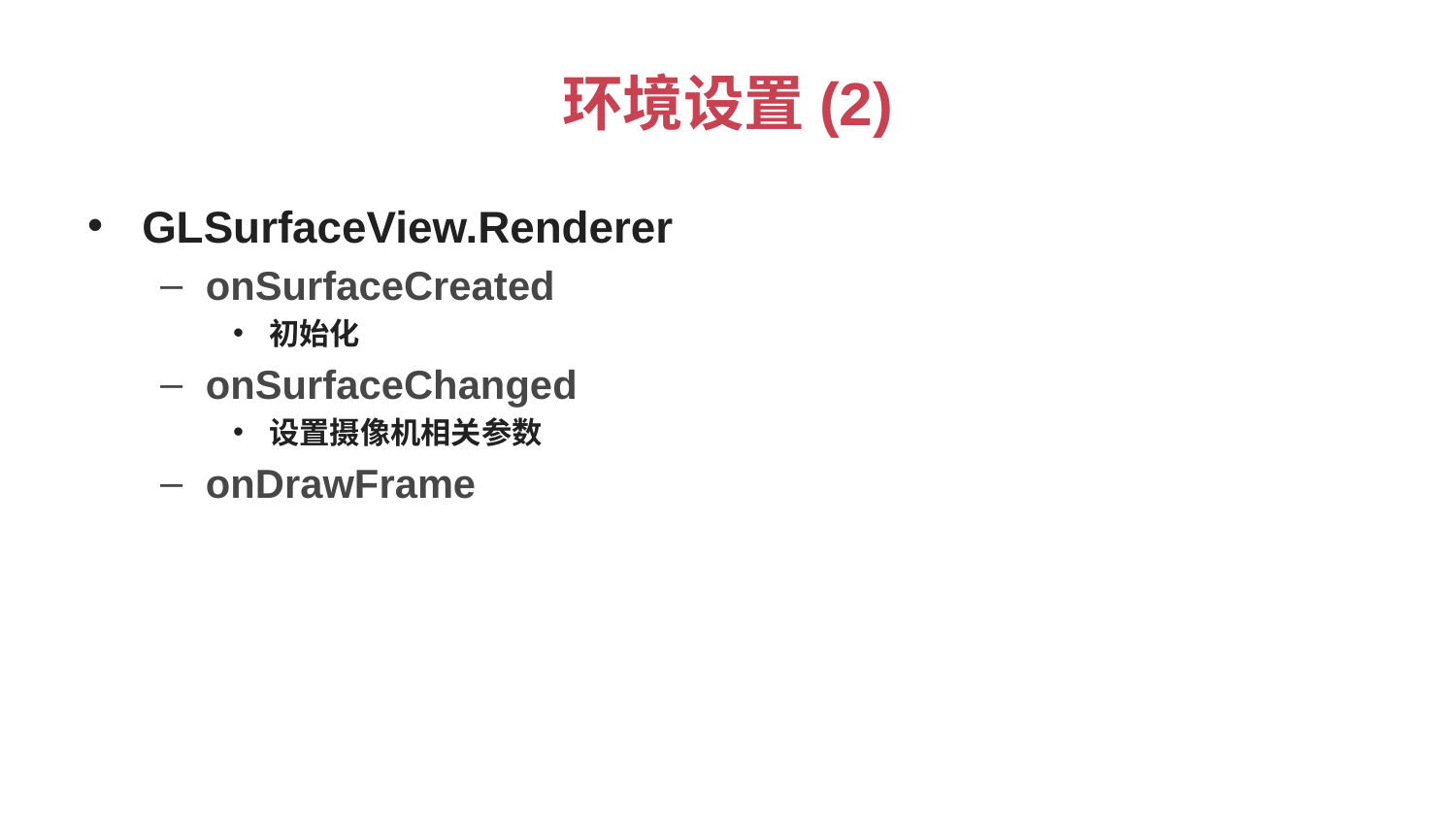

# 环境设置(2)
GLSurfaceView.Renderer
onSurfaceCreated
初始化
onSurfaceChanged
设置摄像机相关参数
onDrawFrame